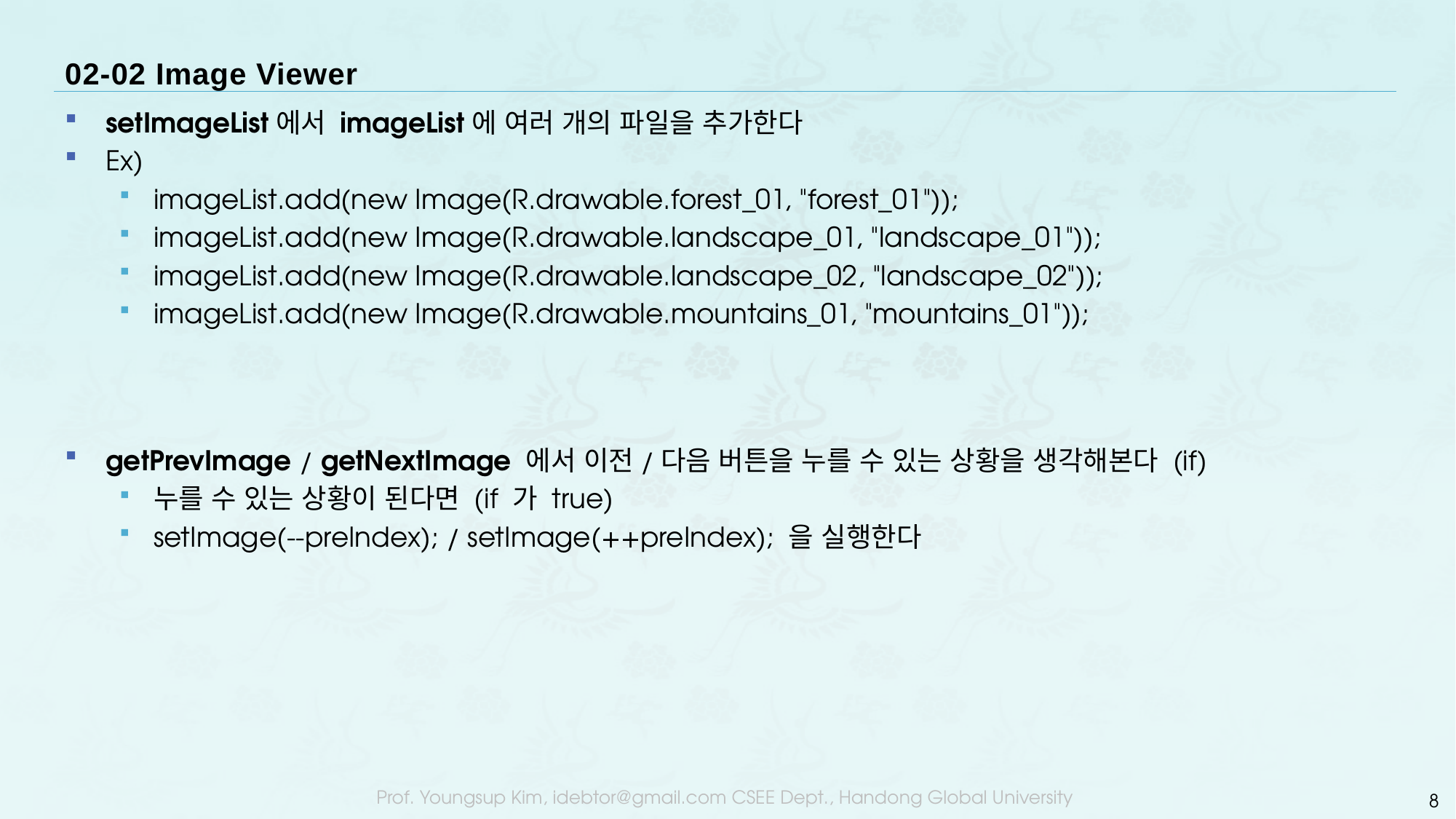

# 02-02 Image Viewer
setImageList에서 imageList에 여러 개의 파일을 추가한다
Ex)
imageList.add(new Image(R.drawable.forest_01, "forest_01"));
imageList.add(new Image(R.drawable.landscape_01, "landscape_01"));
imageList.add(new Image(R.drawable.landscape_02, "landscape_02"));
imageList.add(new Image(R.drawable.mountains_01, "mountains_01"));

getPrevImage / getNextImage 에서 이전/다음 버튼을 누를 수 있는 상황을 생각해본다 (if)
누를 수 있는 상황이 된다면 (if 가 true)
setImage(--preIndex); / setImage(++preIndex); 을 실행한다
8